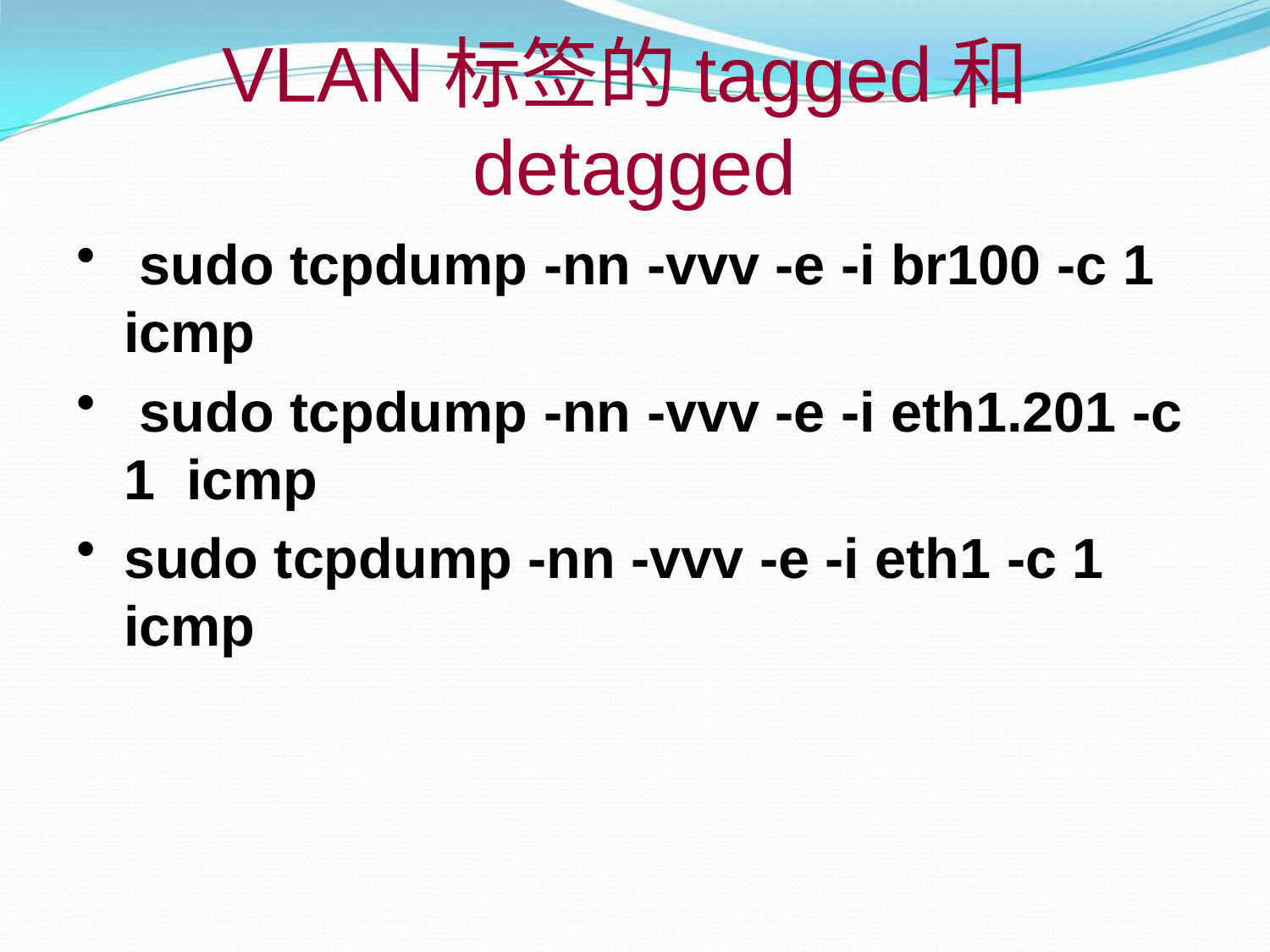

# VLAN标签的tagged和detagged
 sudo tcpdump -nn -vvv -e -i br100 -c 1  icmp
 sudo tcpdump -nn -vvv -e -i eth1.201 -c 1  icmp
sudo tcpdump -nn -vvv -e -i eth1 -c 1  icmp